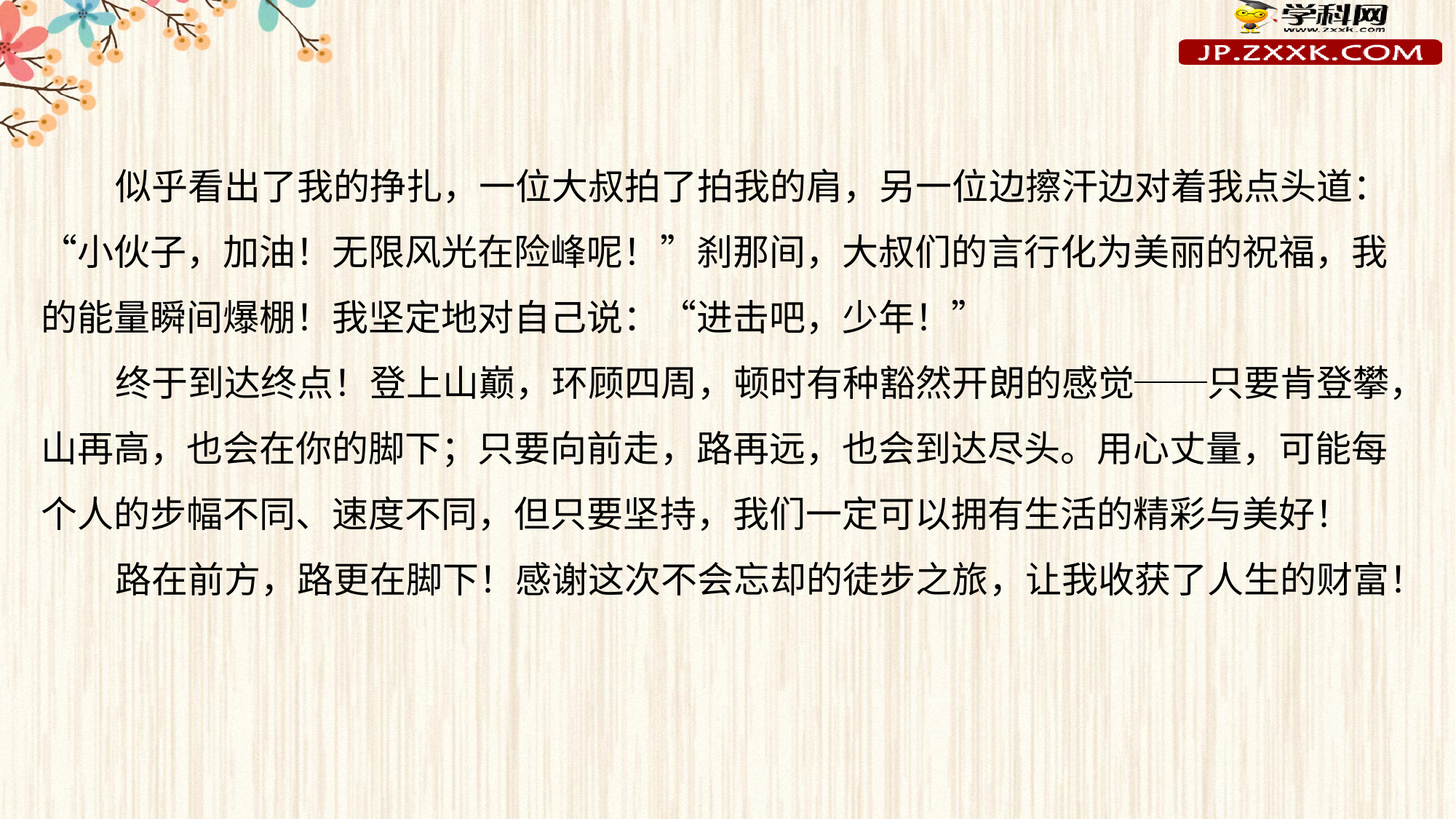

似乎看出了我的挣扎，一位大叔拍了拍我的肩，另一位边擦汗边对着我点头道：“小伙子，加油！无限风光在险峰呢！”刹那间，大叔们的言行化为美丽的祝福，我的能量瞬间爆棚！我坚定地对自己说：“进击吧，少年！”
        终于到达终点！登上山巅，环顾四周，顿时有种豁然开朗的感觉──只要肯登攀，山再高，也会在你的脚下；只要向前走，路再远，也会到达尽头。用心丈量，可能每个人的步幅不同、速度不同，但只要坚持，我们一定可以拥有生活的精彩与美好！
        路在前方，路更在脚下！感谢这次不会忘却的徒步之旅，让我收获了人生的财富！